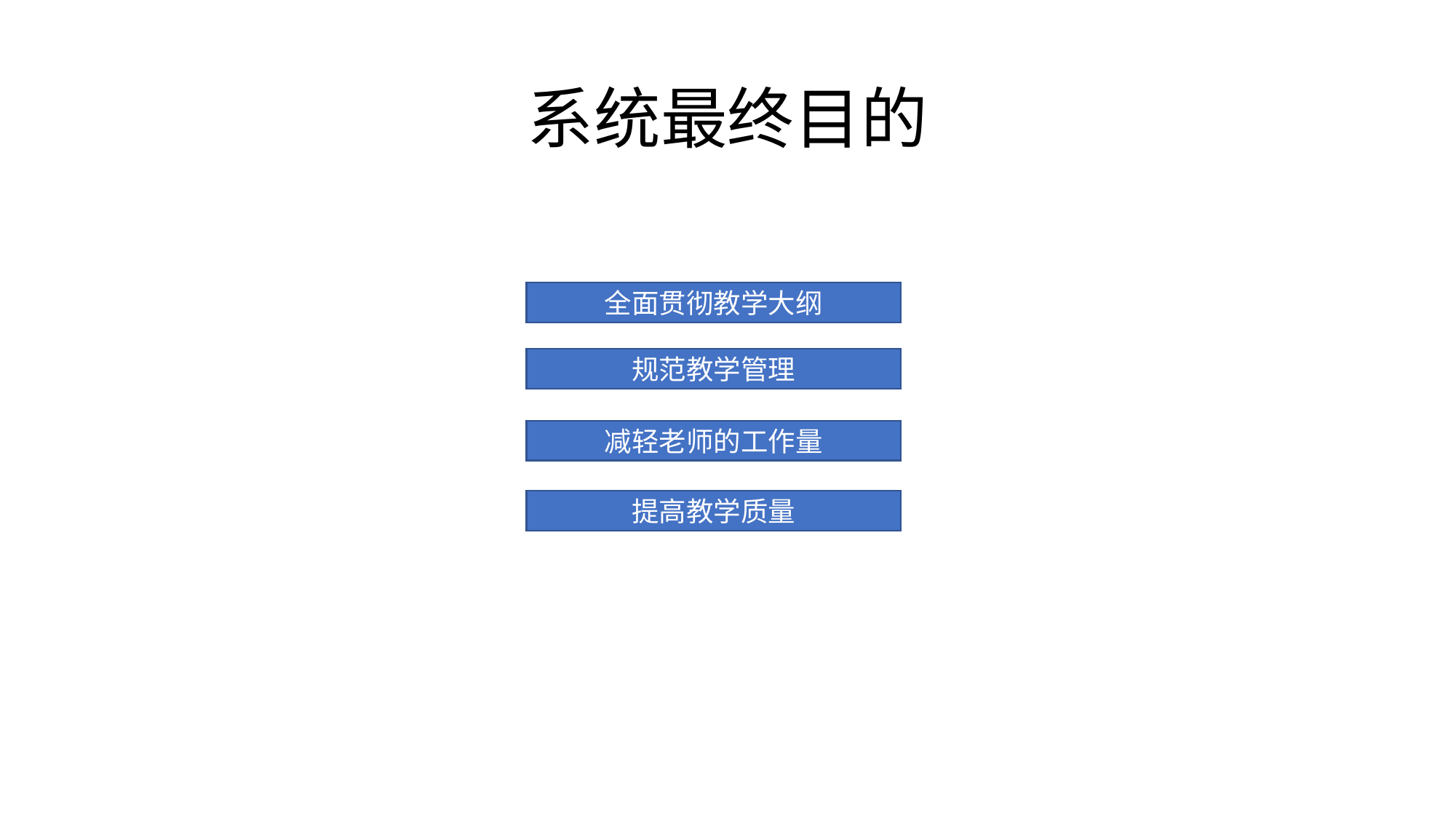

# 系统最终目的
全面贯彻教学大纲
规范教学管理
减轻老师的工作量
提高教学质量